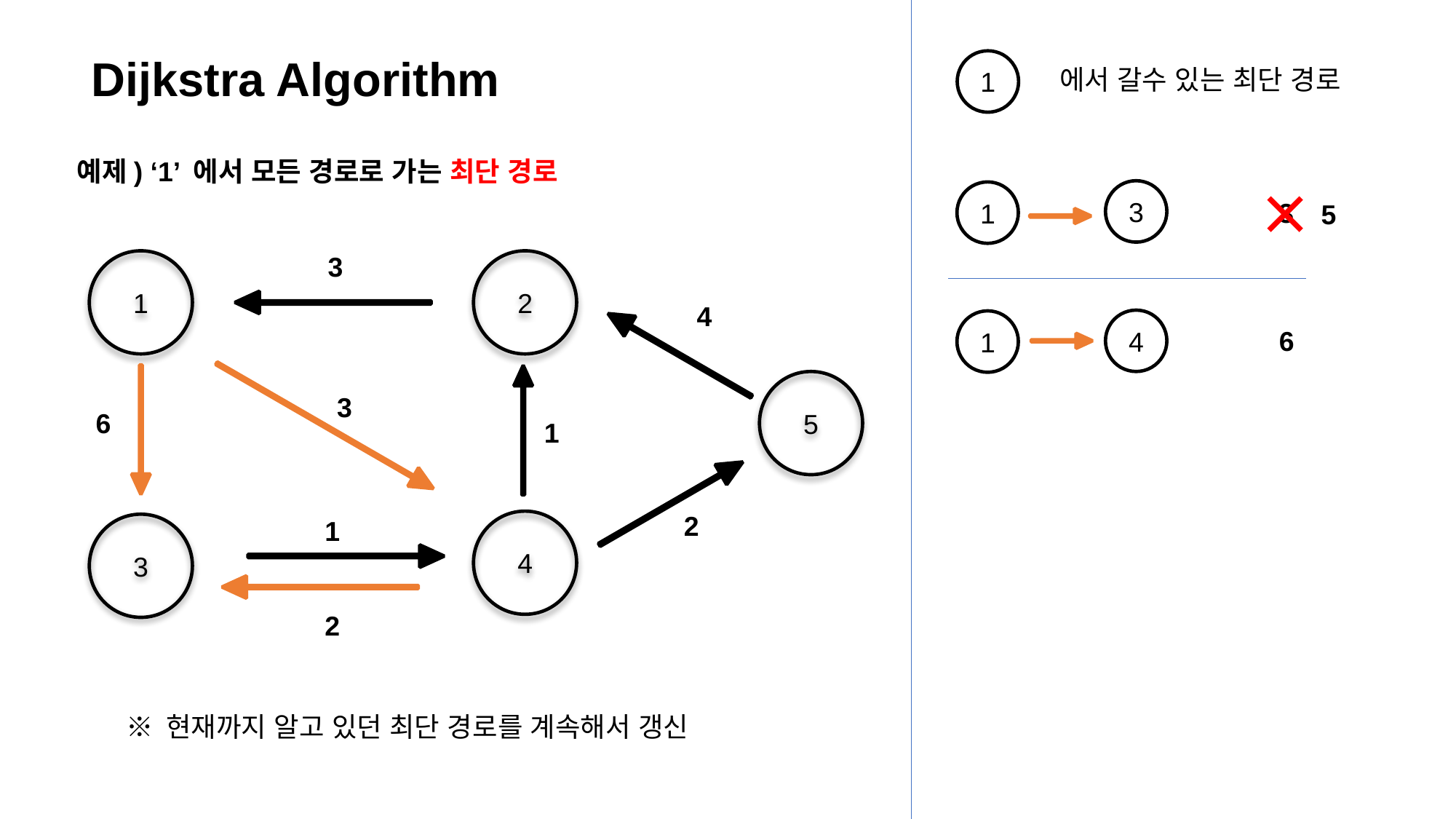

# Dijkstra Algorithm
1
에서 갈수 있는 최단 경로
예제) ‘1’ 에서 모든 경로로 가는 최단 경로

3
1

3
5

3
1
2

4

5
3
6
1

2
1
4
3

2
4
1
6

※ 현재까지 알고 있던 최단 경로를 계속해서 갱신